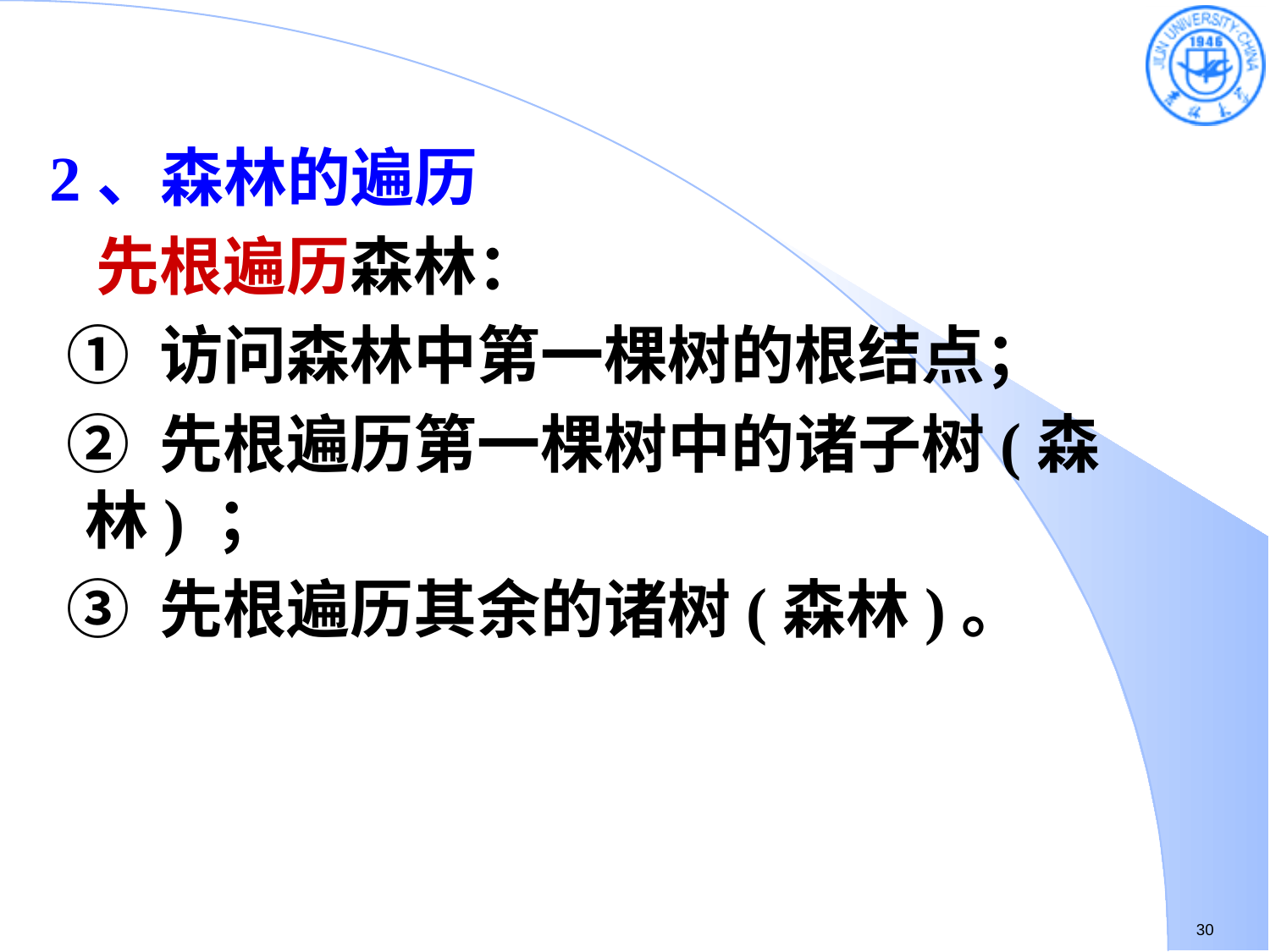

2、森林的遍历
   先根遍历森林：
  ① 访问森林中第一棵树的根结点；
  ② 先根遍历第一棵树中的诸子树(森林) ；
  ③ 先根遍历其余的诸树(森林)。